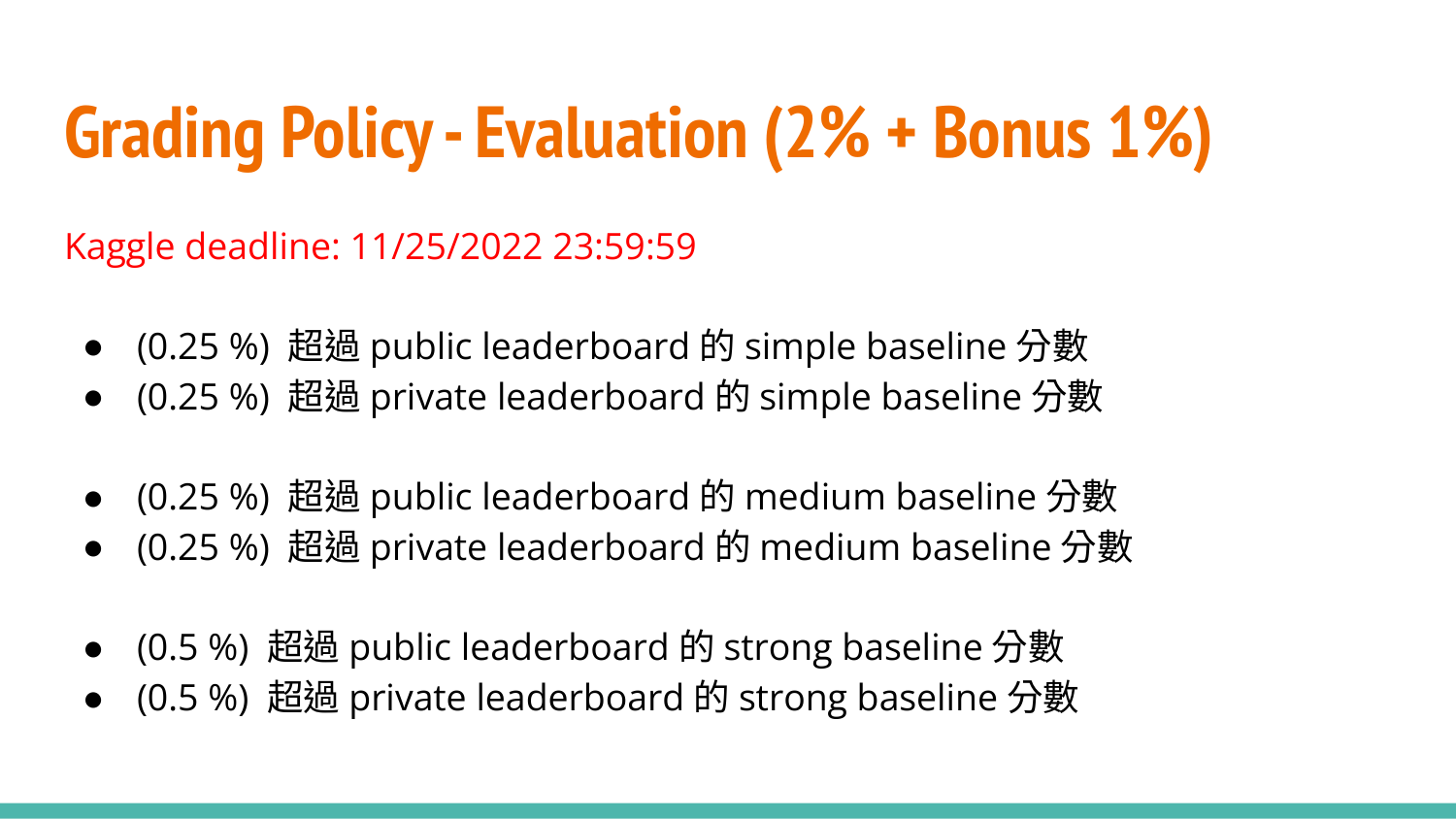

# Grading Policy - Evaluation (2% + Bonus 1%)
Kaggle deadline: 11/25/2022 23:59:59

(0.25 %) 超過public leaderboard的simple baseline分數
(0.25 %) 超過private leaderboard的simple baseline分數

(0.25 %) 超過public leaderboard的medium baseline分數
(0.25 %) 超過private leaderboard的medium baseline分數
(0.5 %) 超過public leaderboard的strong baseline分數
(0.5 %) 超過private leaderboard的strong baseline分數